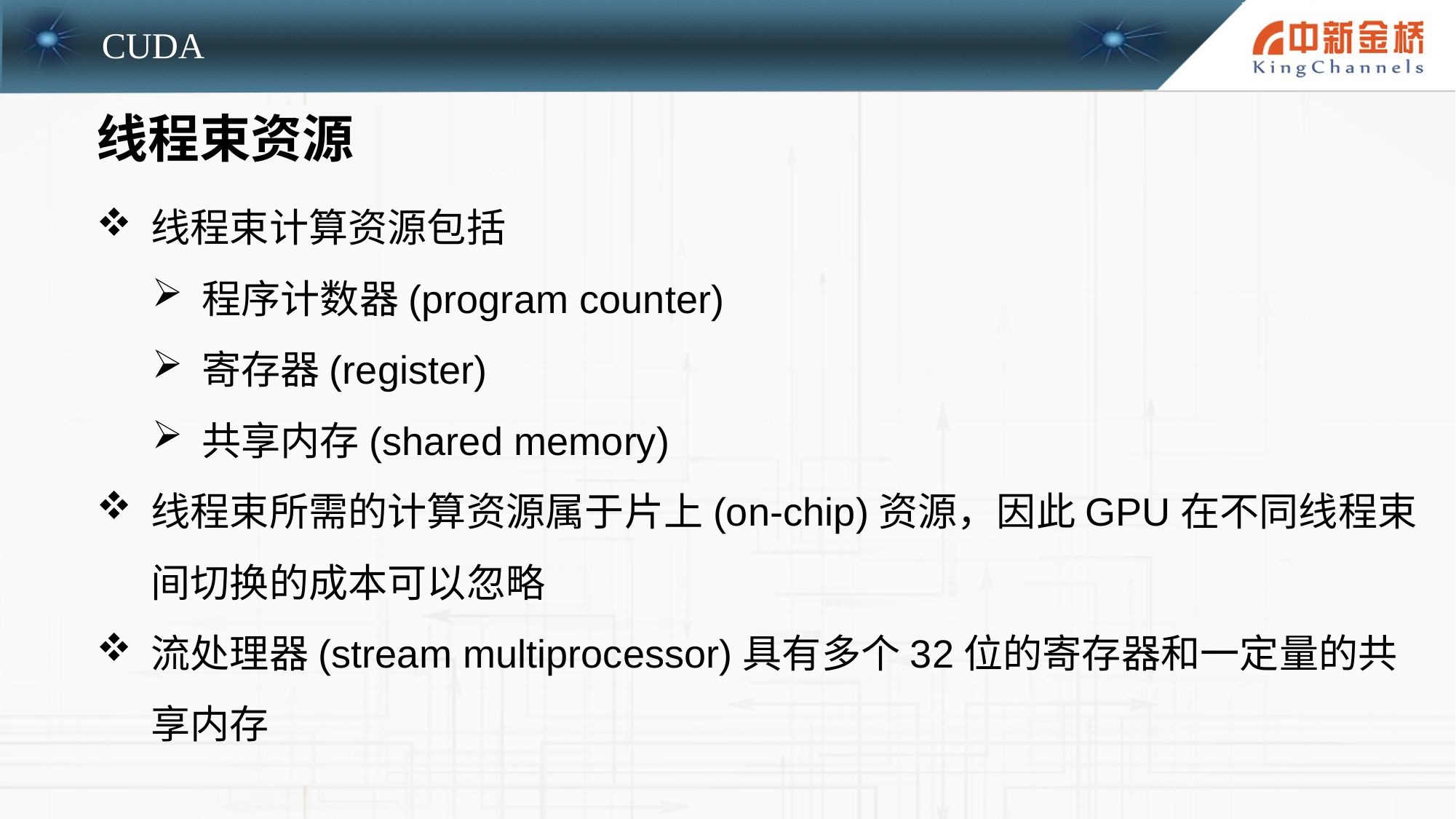

线程束资源
线程束计算资源包括
 程序计数器(program counter)
 寄存器(register)
 共享内存(shared memory)
线程束所需的计算资源属于片上(on-chip)资源，因此GPU在不同线程束间切换的成本可以忽略
流处理器(stream multiprocessor)具有多个32位的寄存器和一定量的共享内存